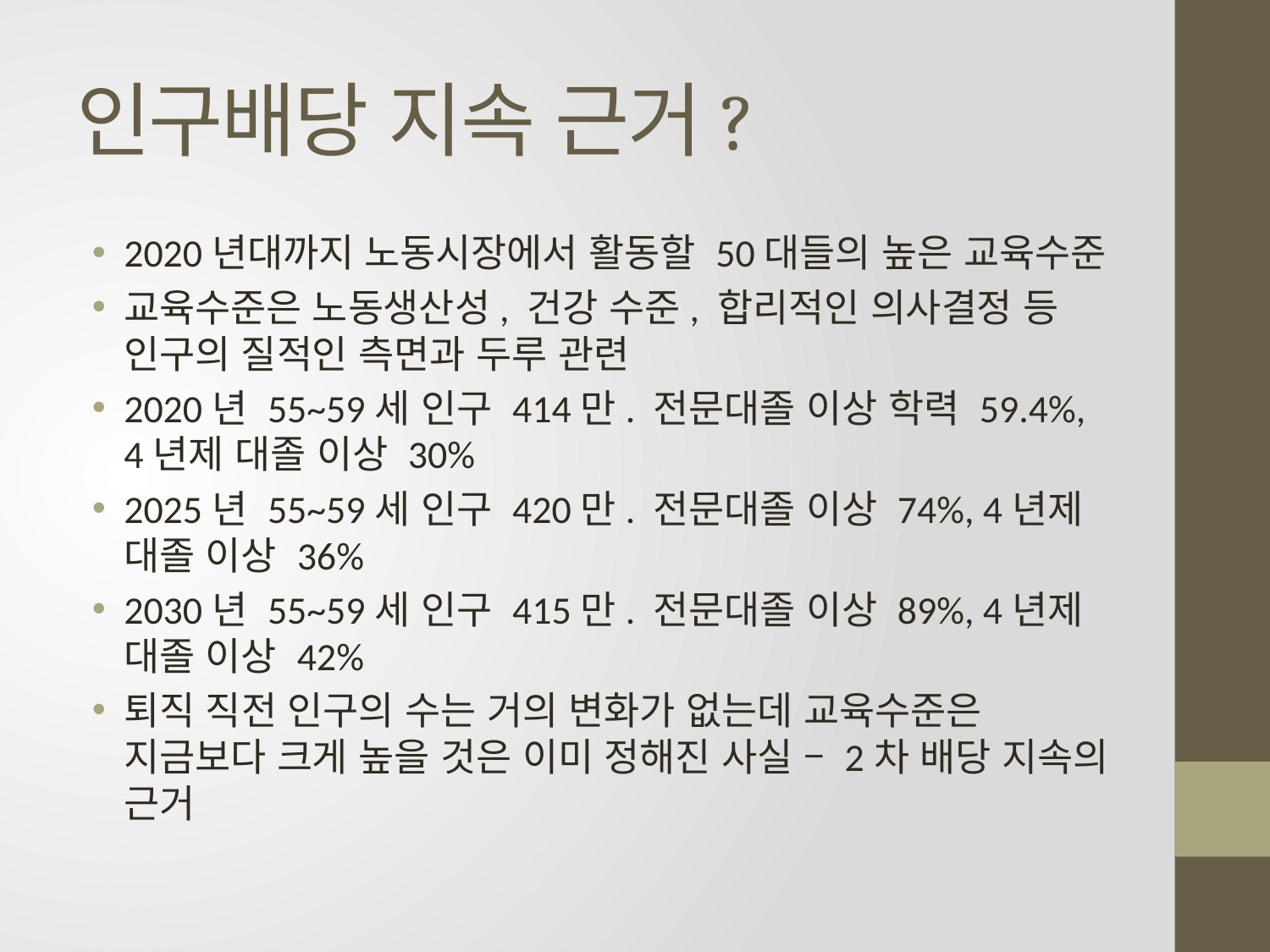

# 인구배당 지속 근거?
2020년대까지 노동시장에서 활동할 50대들의 높은 교육수준
교육수준은 노동생산성, 건강 수준, 합리적인 의사결정 등 인구의 질적인 측면과 두루 관련
2020년 55~59세 인구 414만. 전문대졸 이상 학력 59.4%, 4년제 대졸 이상 30%
2025년 55~59세 인구 420만. 전문대졸 이상 74%, 4년제 대졸 이상 36%
2030년 55~59세 인구 415만. 전문대졸 이상 89%, 4년제 대졸 이상 42%
퇴직 직전 인구의 수는 거의 변화가 없는데 교육수준은 지금보다 크게 높을 것은 이미 정해진 사실 – 2차 배당 지속의 근거